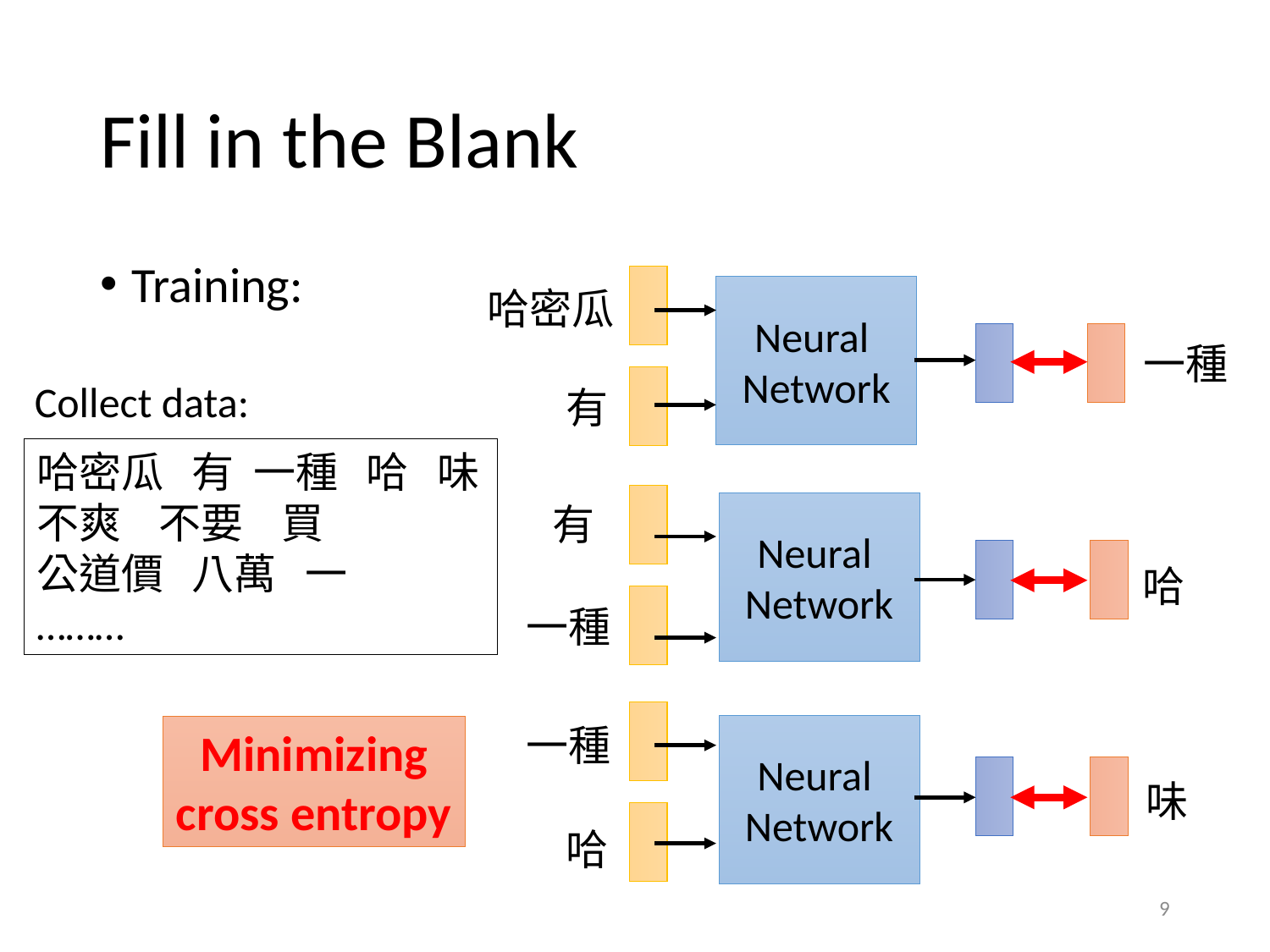

# Fill in the Blank
Training:
哈密瓜
Neural
Network

一種

Collect data:
有

哈密瓜   有  一種   哈   味
不爽    不要    買
公道價   八萬   一
………
有
Neural
Network

哈

一種

一種
Neural
Network
Minimizing cross entropy

味

哈

9